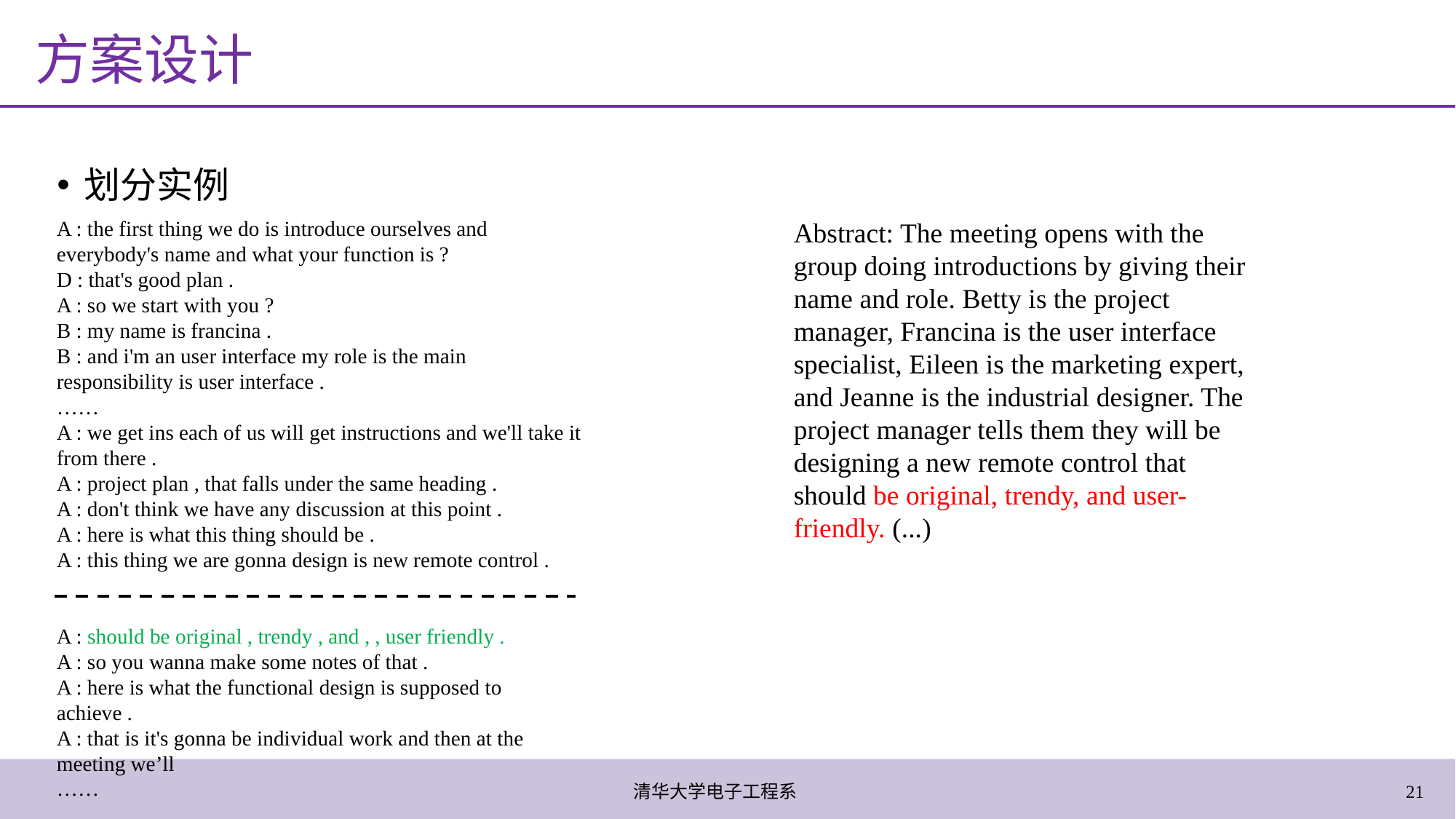

# 方案设计
划分实例
A : the first thing we do is introduce ourselves and everybody's name and what your function is ?
D : that's good plan .
A : so we start with you ?
B : my name is francina .
B : and i'm an user interface my role is the main responsibility is user interface .
……
A : we get ins each of us will get instructions and we'll take it from there .
A : project plan , that falls under the same heading .
A : don't think we have any discussion at this point .
A : here is what this thing should be .
A : this thing we are gonna design is new remote control .

A : should be original , trendy , and , , user friendly .
A : so you wanna make some notes of that .
A : here is what the functional design is supposed to achieve .
A : that is it's gonna be individual work and then at the meeting we’ll
……
Abstract: The meeting opens with the group doing introductions by giving their name and role. Betty is the project manager, Francina is the user interface specialist, Eileen is the marketing expert, and Jeanne is the industrial designer. The project manager tells them they will be designing a new remote control that should be original, trendy, and user-friendly. (...)
清华大学电子工程系
21